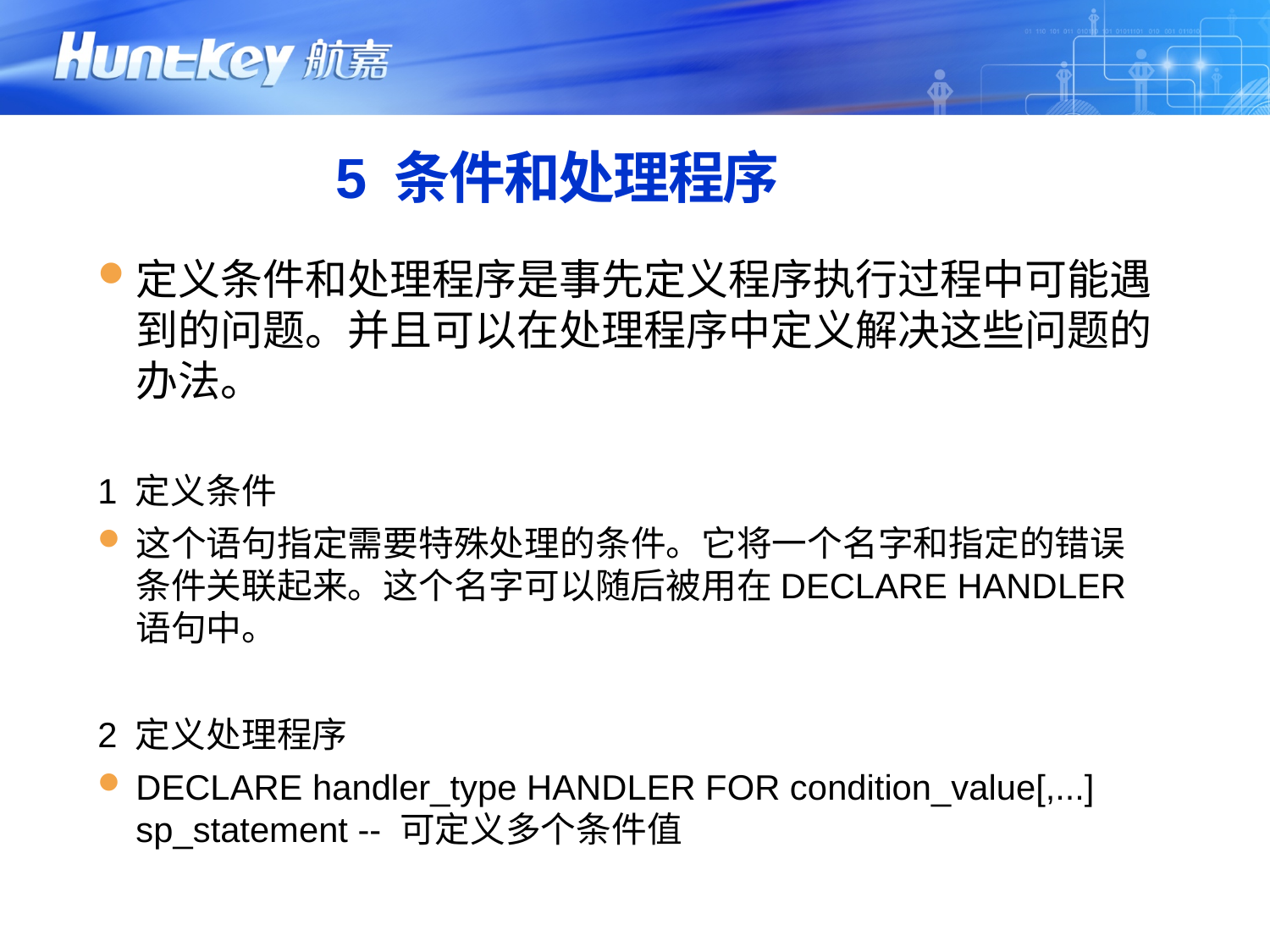

# 5 条件和处理程序
定义条件和处理程序是事先定义程序执行过程中可能遇到的问题。并且可以在处理程序中定义解决这些问题的办法。

1 定义条件
这个语句指定需要特殊处理的条件。它将一个名字和指定的错误条件关联起来。这个名字可以随后被用在DECLARE HANDLER语句中。

2 定义处理程序
DECLARE handler_type HANDLER FOR condition_value[,...] sp_statement -- 可定义多个条件值